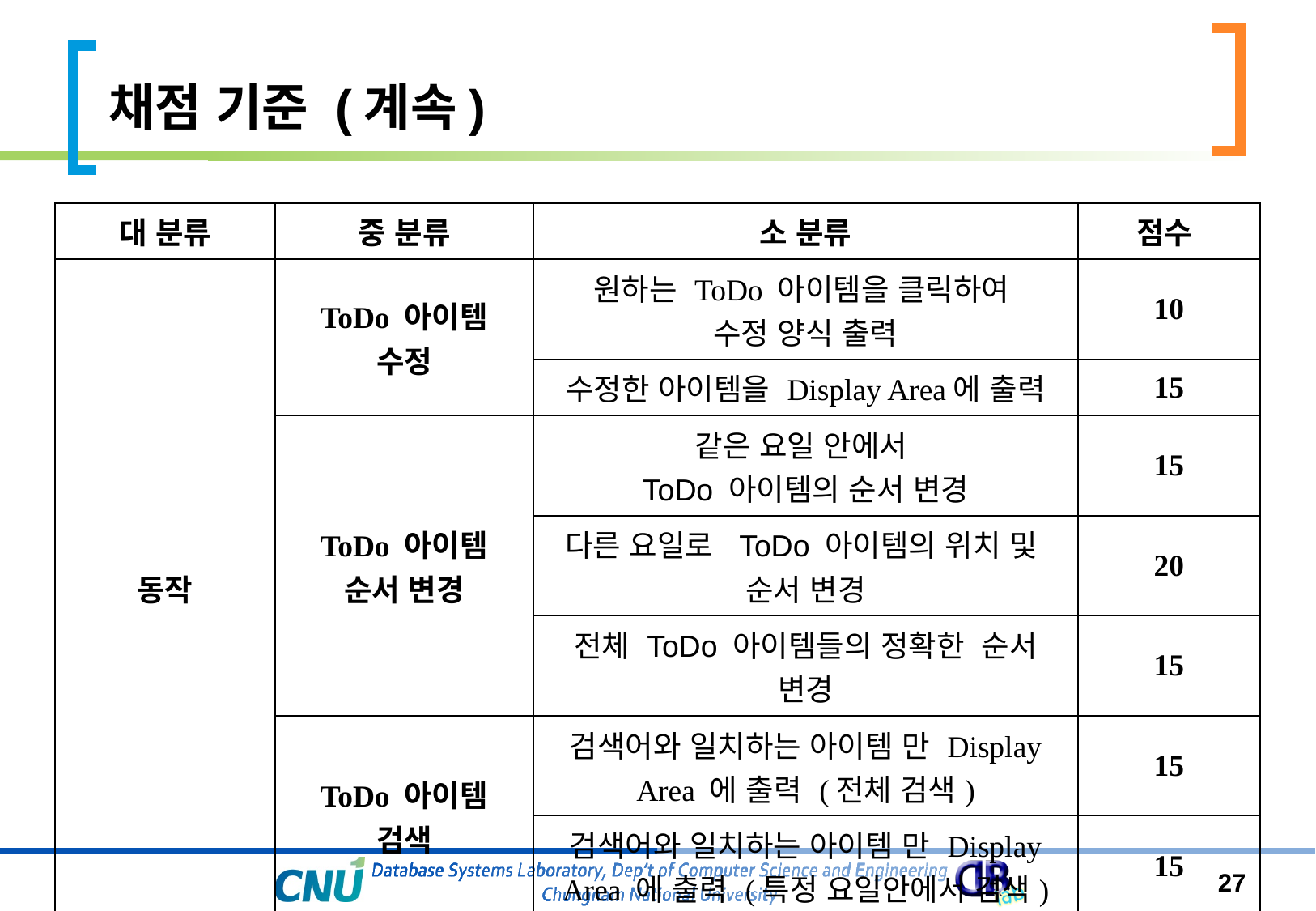

# 채점 기준 (계속)
| 대 분류 | 중 분류 | 소 분류 | 점수 |
| --- | --- | --- | --- |
| 동작 | ToDo 아이템 수정 | 원하는 ToDo 아이템을 클릭하여 수정 양식 출력 | 10 |
|  |  | 수정한 아이템을 Display Area에 출력 | 15 |
|  | ToDo 아이템 순서 변경 | 같은 요일 안에서 ToDo 아이템의 순서 변경 | 15 |
|  |  | 다른 요일로 ToDo 아이템의 위치 및 순서 변경 | 20 |
|  |  | 전체 ToDo 아이템들의 정확한 순서 변경 | 15 |
|  | ToDo 아이템 검색 | 검색어와 일치하는 아이템 만 Display Area 에 출력 (전체 검색) | 15 |
|  |  | 검색어와 일치하는 아이템 만 Display Area 에 출력 (특정 요일안에서 검색) | 15 |
27